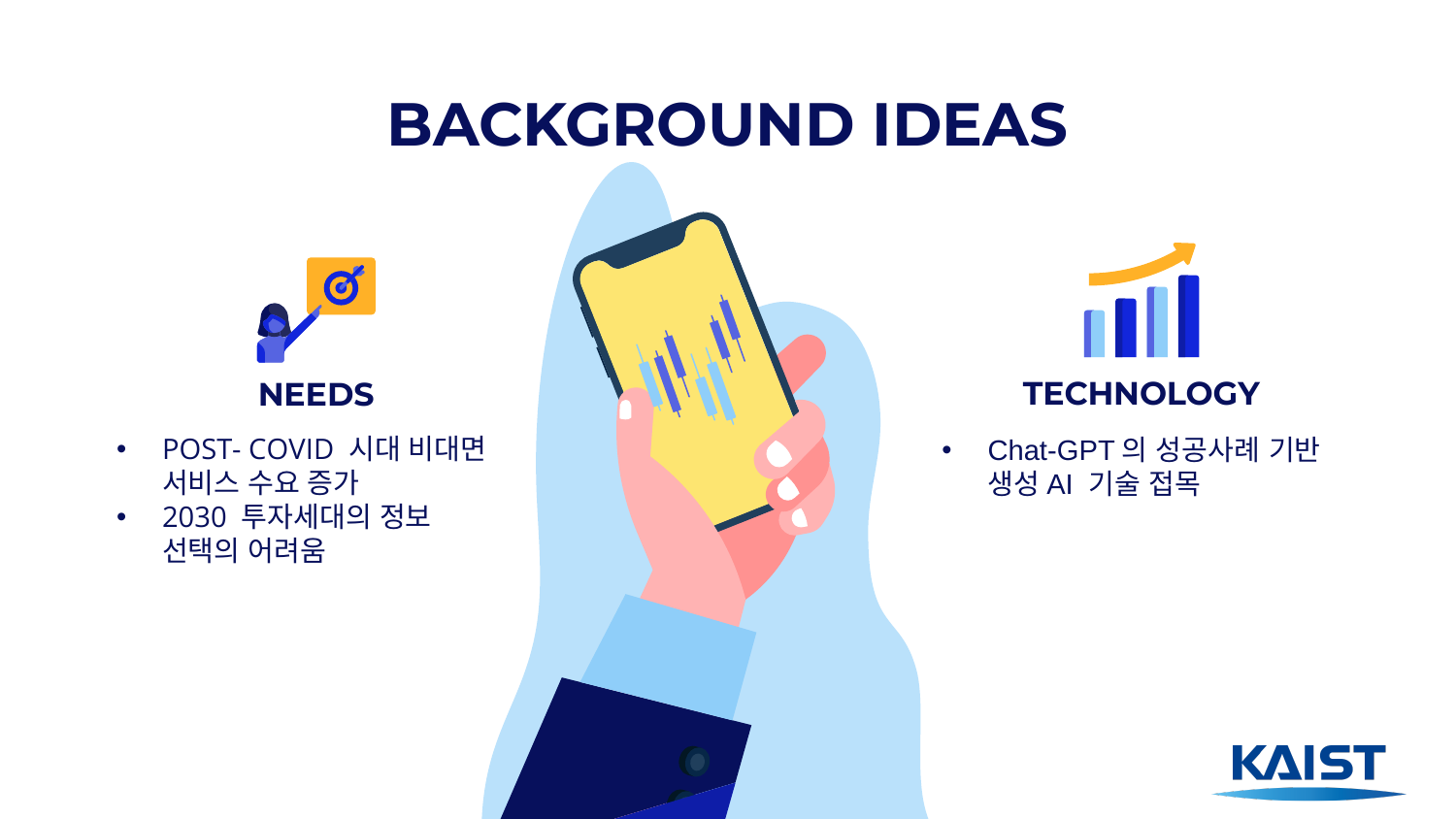

# BACKGROUND IDEAS

TECHNOLOGY
NEEDS
POST- COVID 시대 비대면 서비스 수요 증가
2030 투자세대의 정보 선택의 어려움
Chat-GPT의 성공사례 기반 생성AI 기술 접목